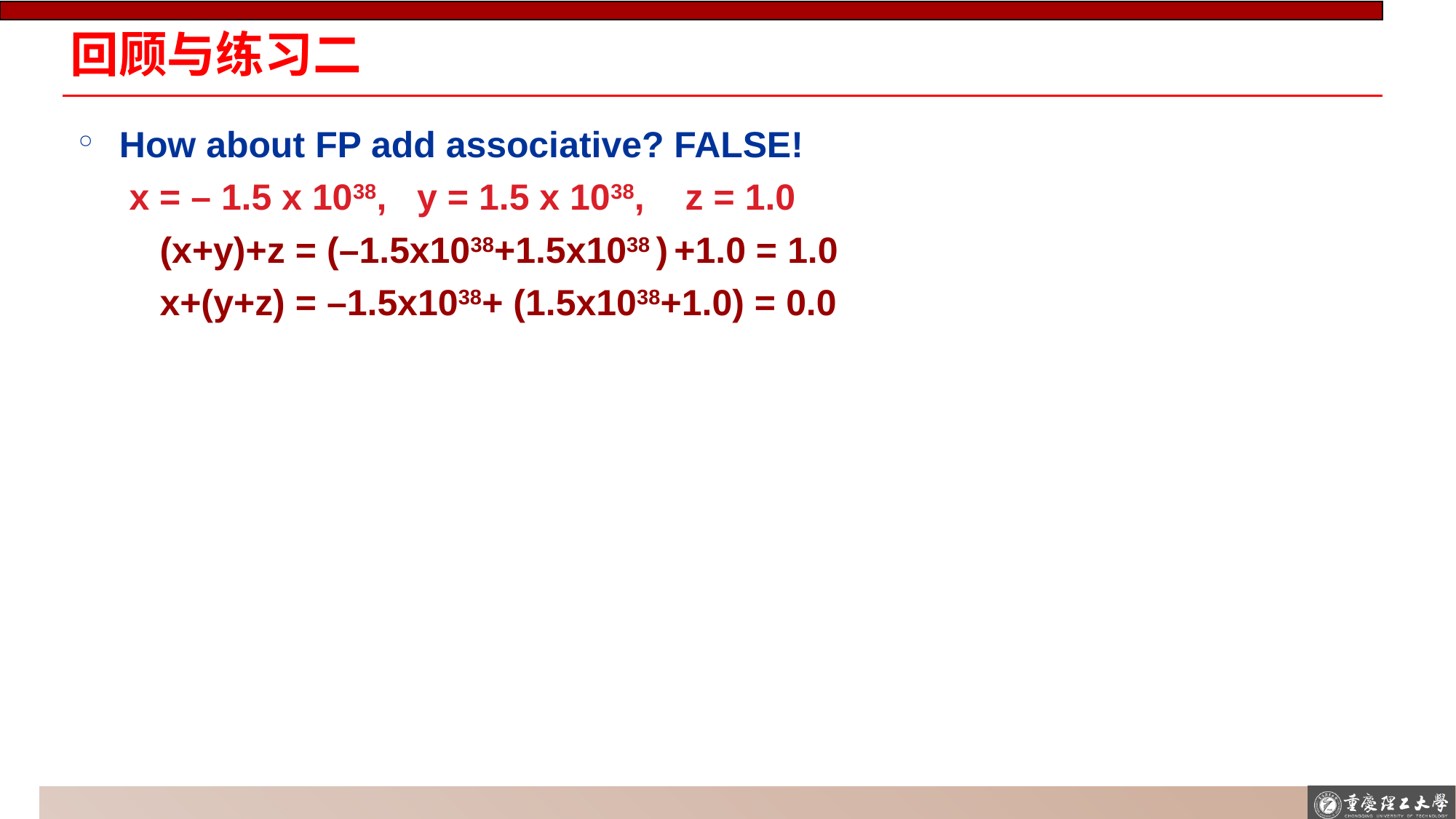

# 回顾与练习二
How about FP add associative? FALSE!
     x = – 1.5 x 1038,   y = 1.5 x 1038,    z = 1.0
        (x+y)+z = (–1.5x1038+1.5x1038 ) +1.0 = 1.0
        x+(y+z) = –1.5x1038+ (1.5x1038+1.0) = 0.0